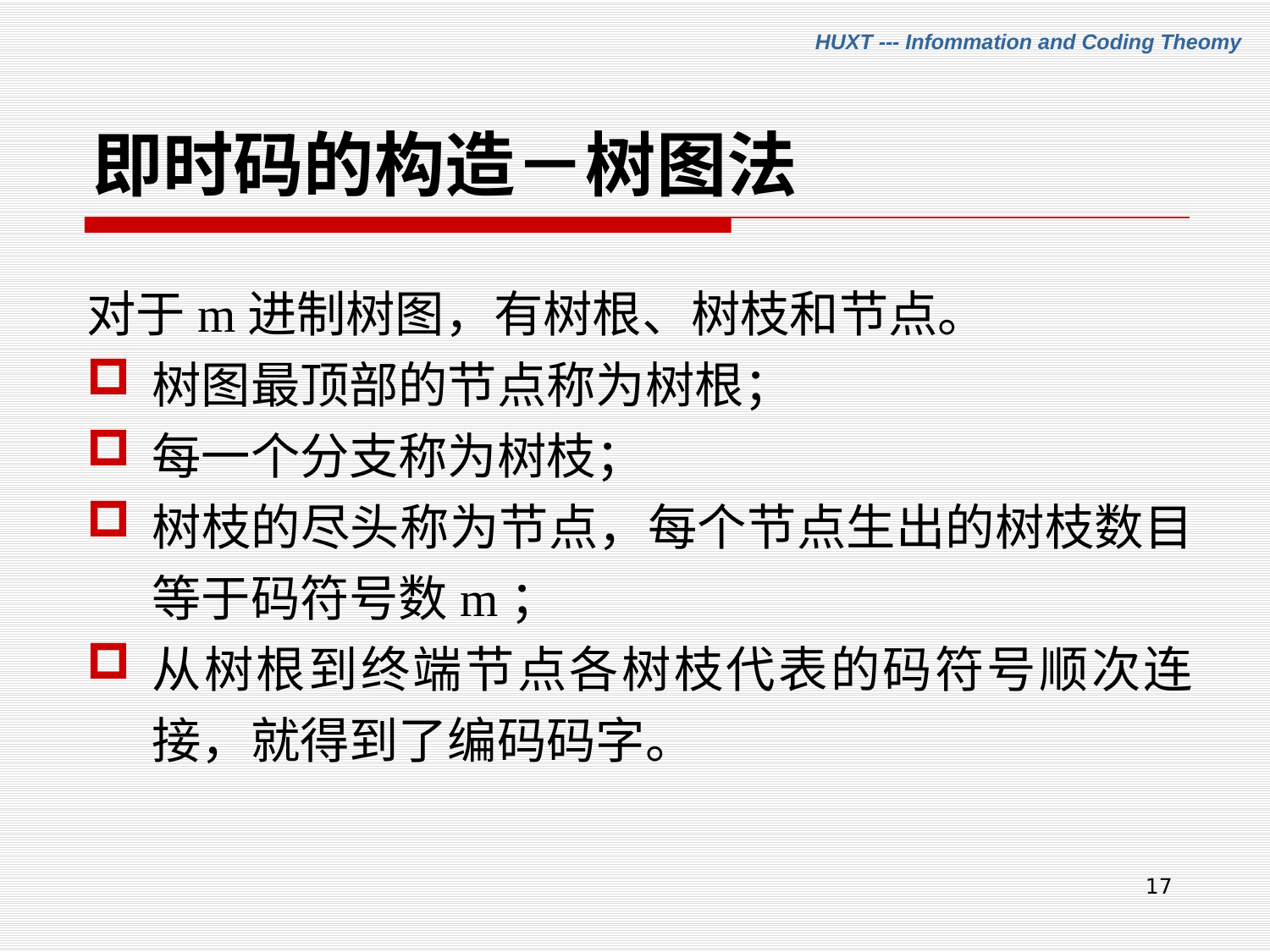

# 即时码的构造－树图法
对于m进制树图，有树根、树枝和节点。
树图最顶部的节点称为树根；
每一个分支称为树枝；
树枝的尽头称为节点，每个节点生出的树枝数目等于码符号数m；
从树根到终端节点各树枝代表的码符号顺次连接，就得到了编码码字。
17